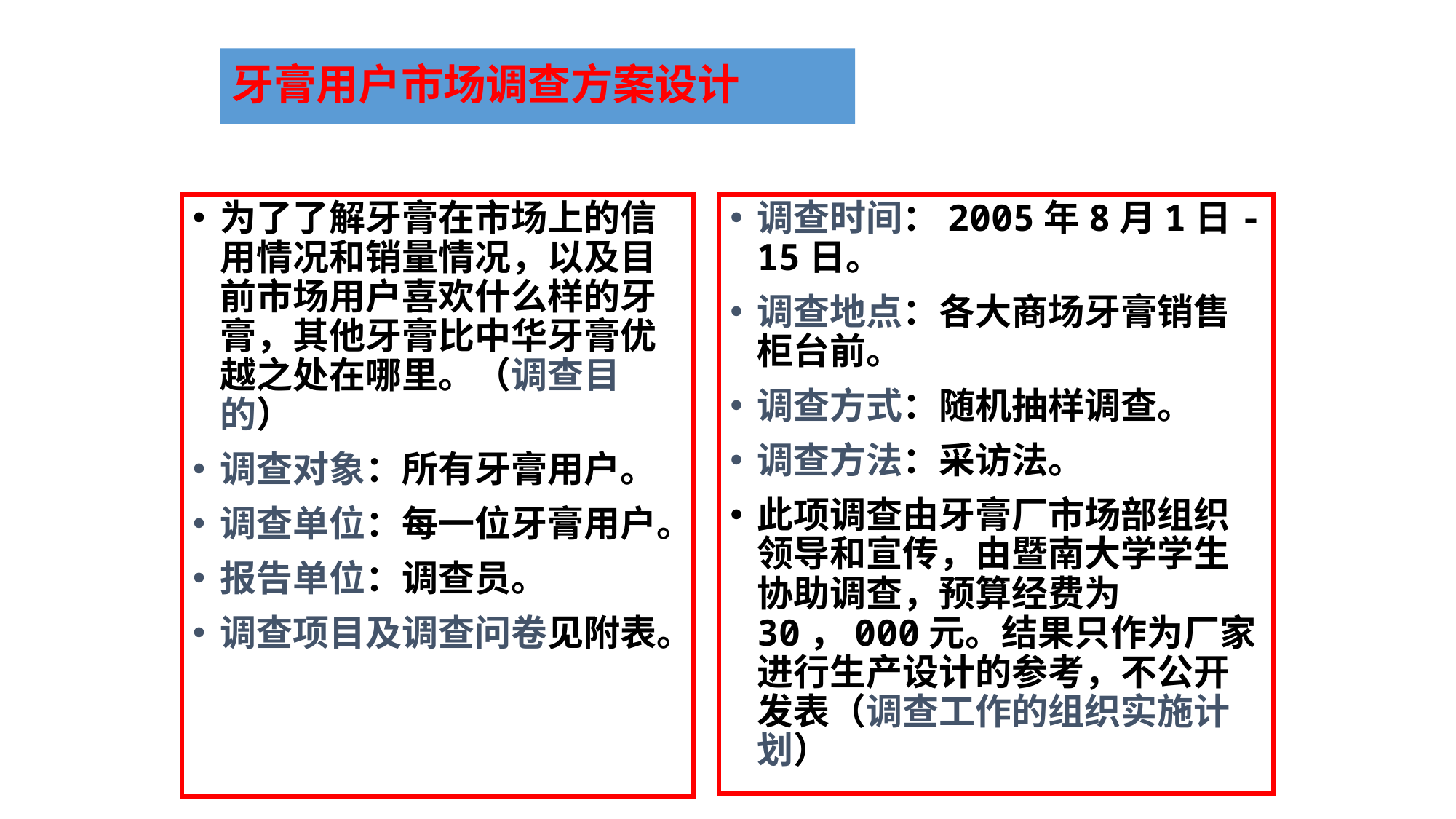

# 牙膏用户市场调查方案设计
为了了解牙膏在市场上的信用情况和销量情况，以及目前市场用户喜欢什么样的牙膏，其他牙膏比中华牙膏优越之处在哪里。（调查目的）
调查对象：所有牙膏用户。
调查单位：每一位牙膏用户。
报告单位：调查员。
调查项目及调查问卷见附表。
调查时间：2005年8月1日-15日。
调查地点：各大商场牙膏销售柜台前。
调查方式：随机抽样调查。
调查方法：采访法。
此项调查由牙膏厂市场部组织领导和宣传，由暨南大学学生协助调查，预算经费为30，000元。结果只作为厂家进行生产设计的参考，不公开发表（调查工作的组织实施计划）